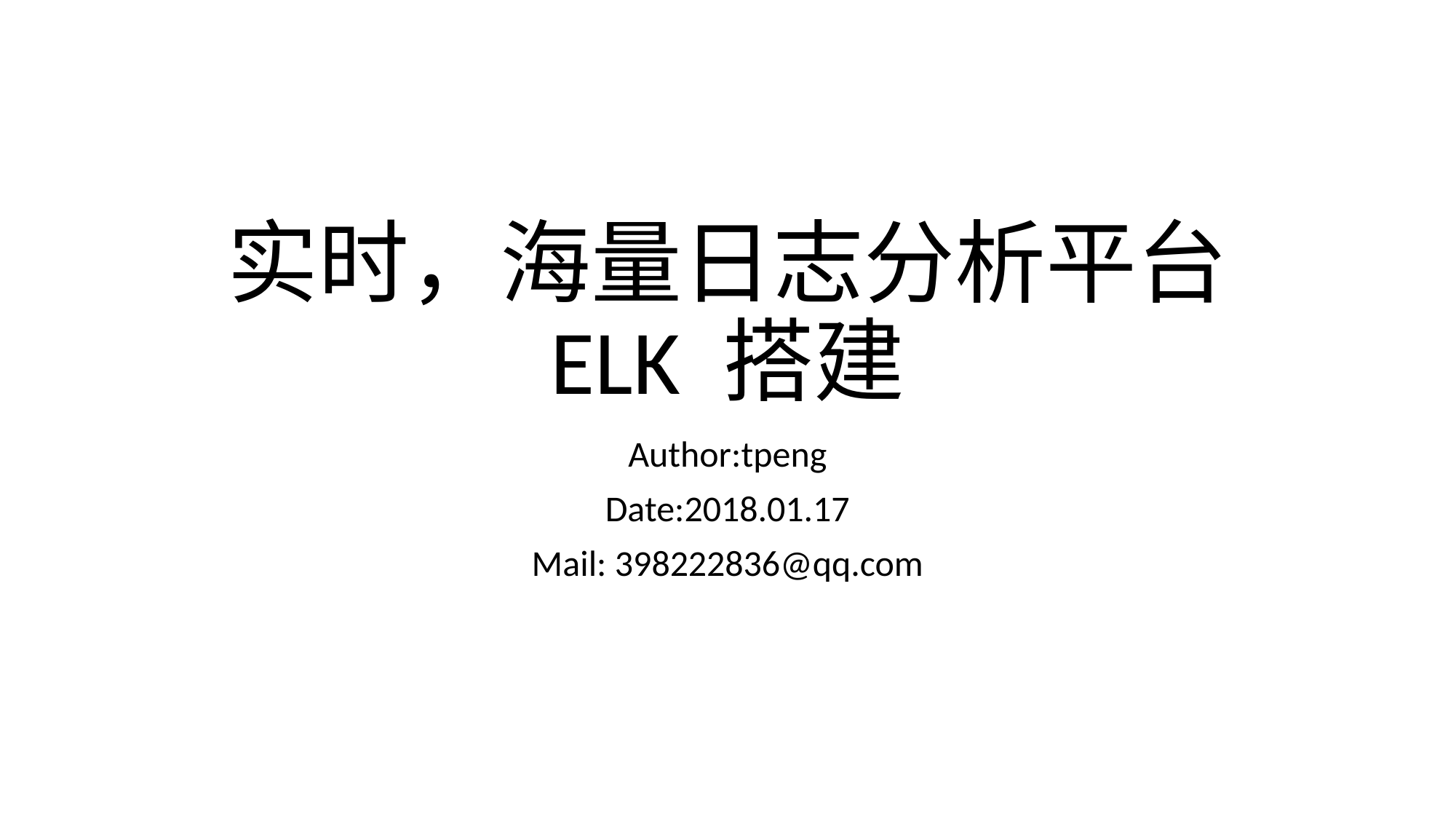

# 实时，海量日志分析平台 ELK 搭建
Author:tpeng
Date:2018.01.17
Mail: 398222836@qq.com